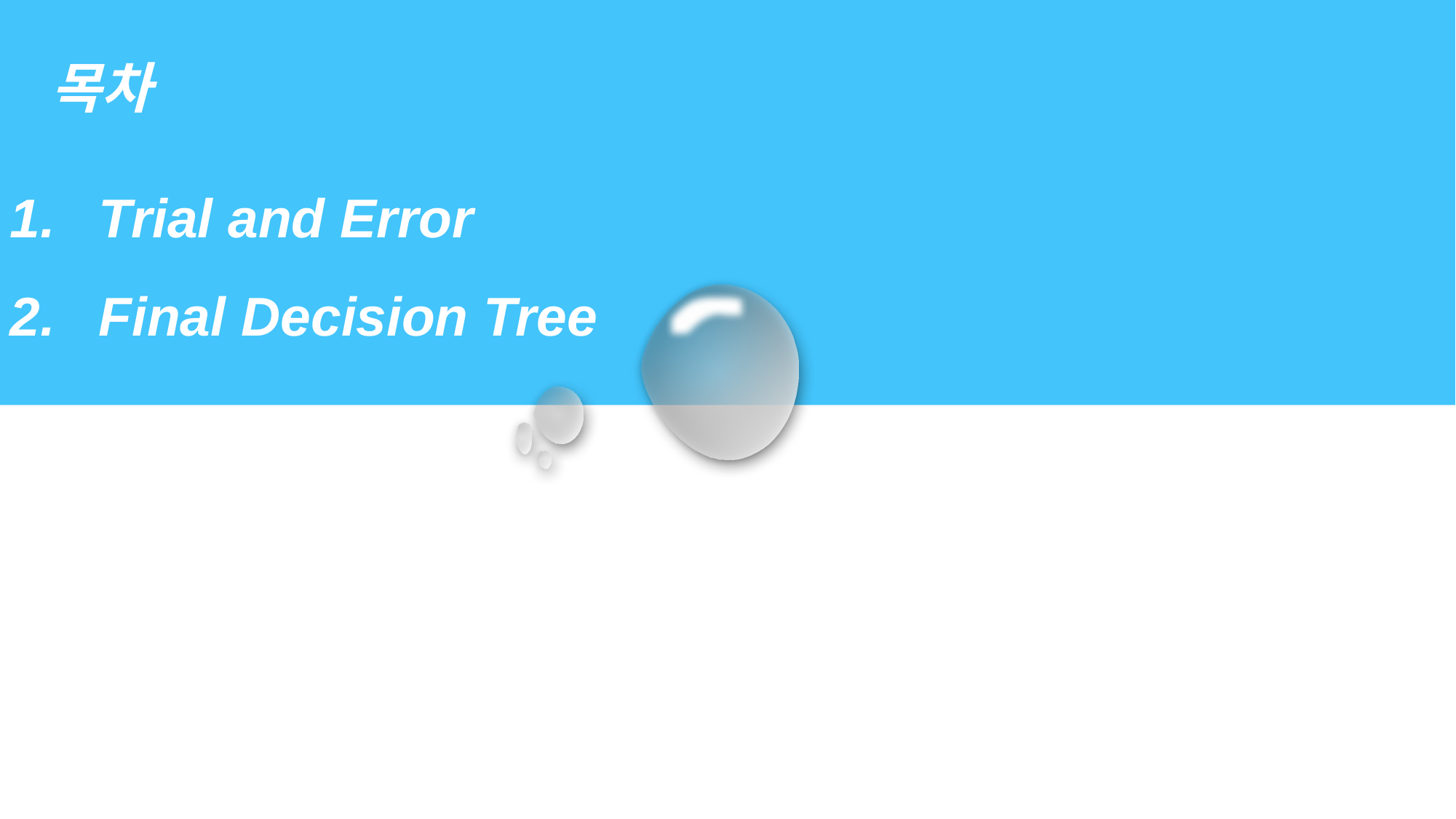

목차Enjoy your stylish business and campus life with BIZCAM
Trial and Error
Final Decision Tree